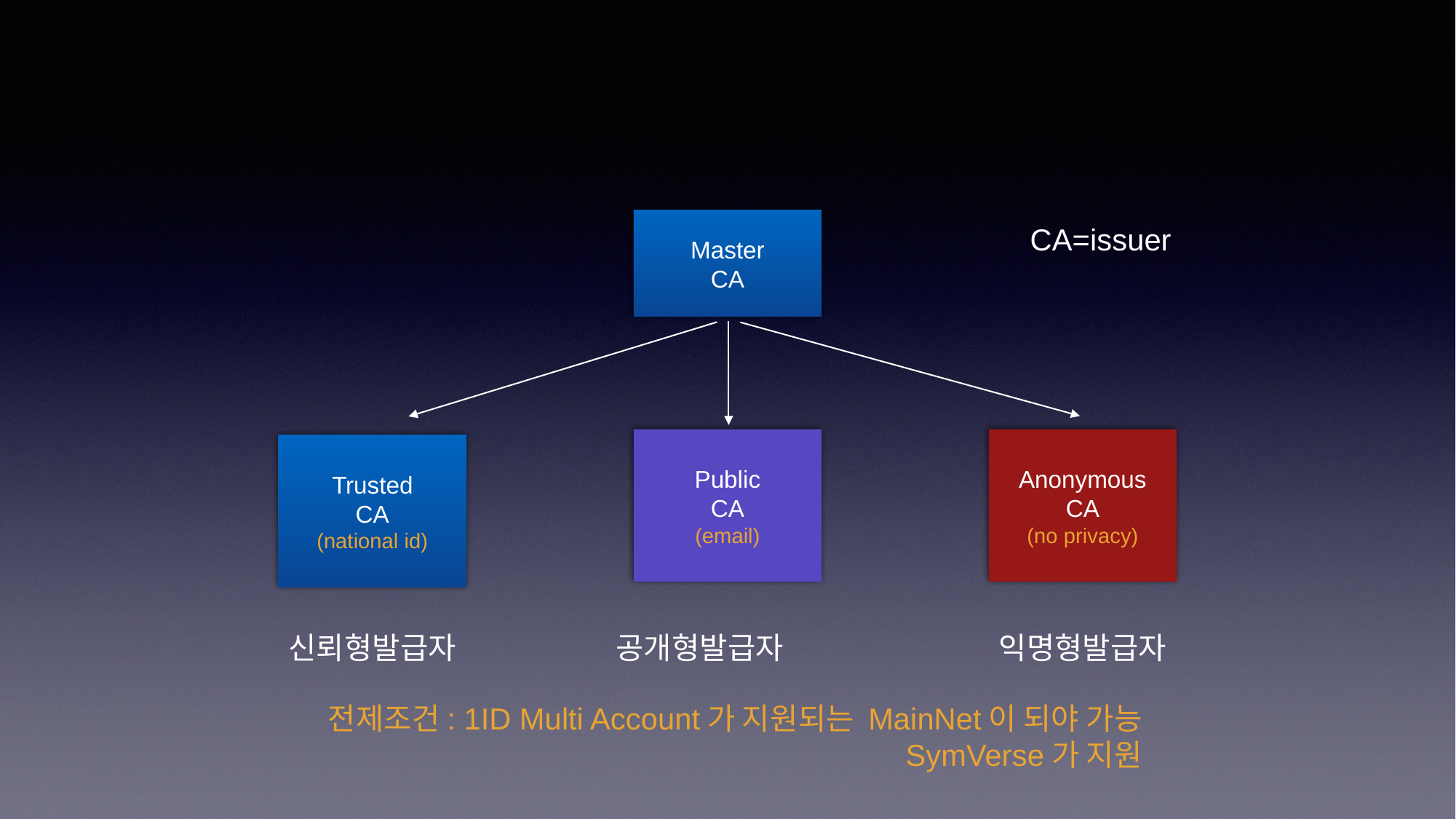

Master
CA
CA=issuer

Public
CA
(email)
Anonymous
CA
(no privacy)
Trusted
CA
(national id)
신뢰형발급자
공개형발급자
익명형발급자
전제조건: 1ID Multi Account가 지원되는 MainNet이 되야 가능
SymVerse가 지원